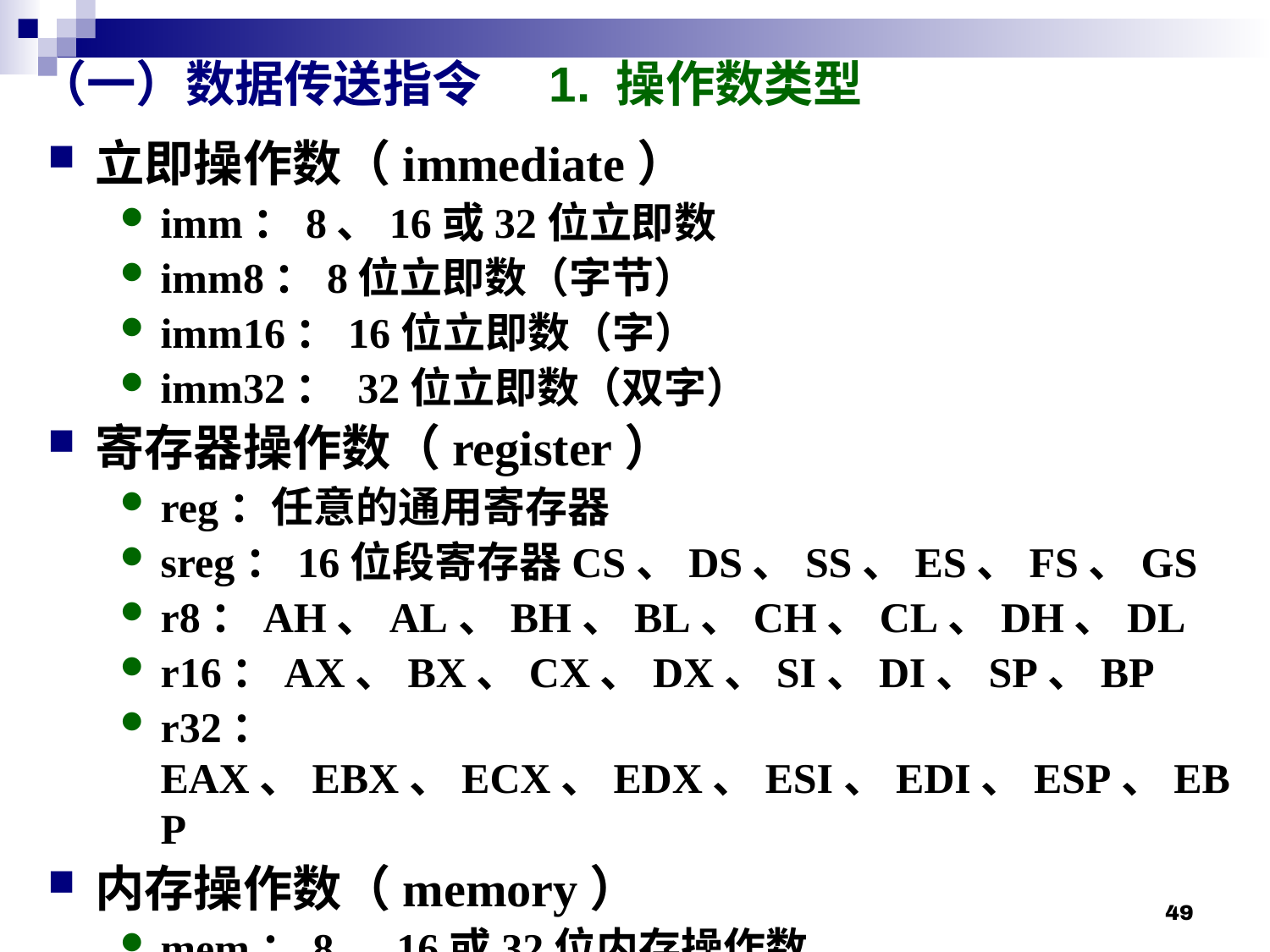

# （一）数据传送指令     1. 操作数类型
立即操作数（immediate）
imm：8、16或32位立即数
imm8：8位立即数（字节）
imm16：16位立即数（字）
imm32： 32位立即数（双字）
寄存器操作数（register）
reg：任意的通用寄存器
sreg：16位段寄存器CS、DS、SS、ES、FS、GS
r8：AH、AL、BH、BL、CH、CL、DH、DL
r16：AX、BX、CX、DX、SI、DI、SP、BP
r32：EAX、EBX、ECX、EDX、ESI、EDI、ESP、EBP
内存操作数（memory）
mem：8、16或32位内存操作数
49